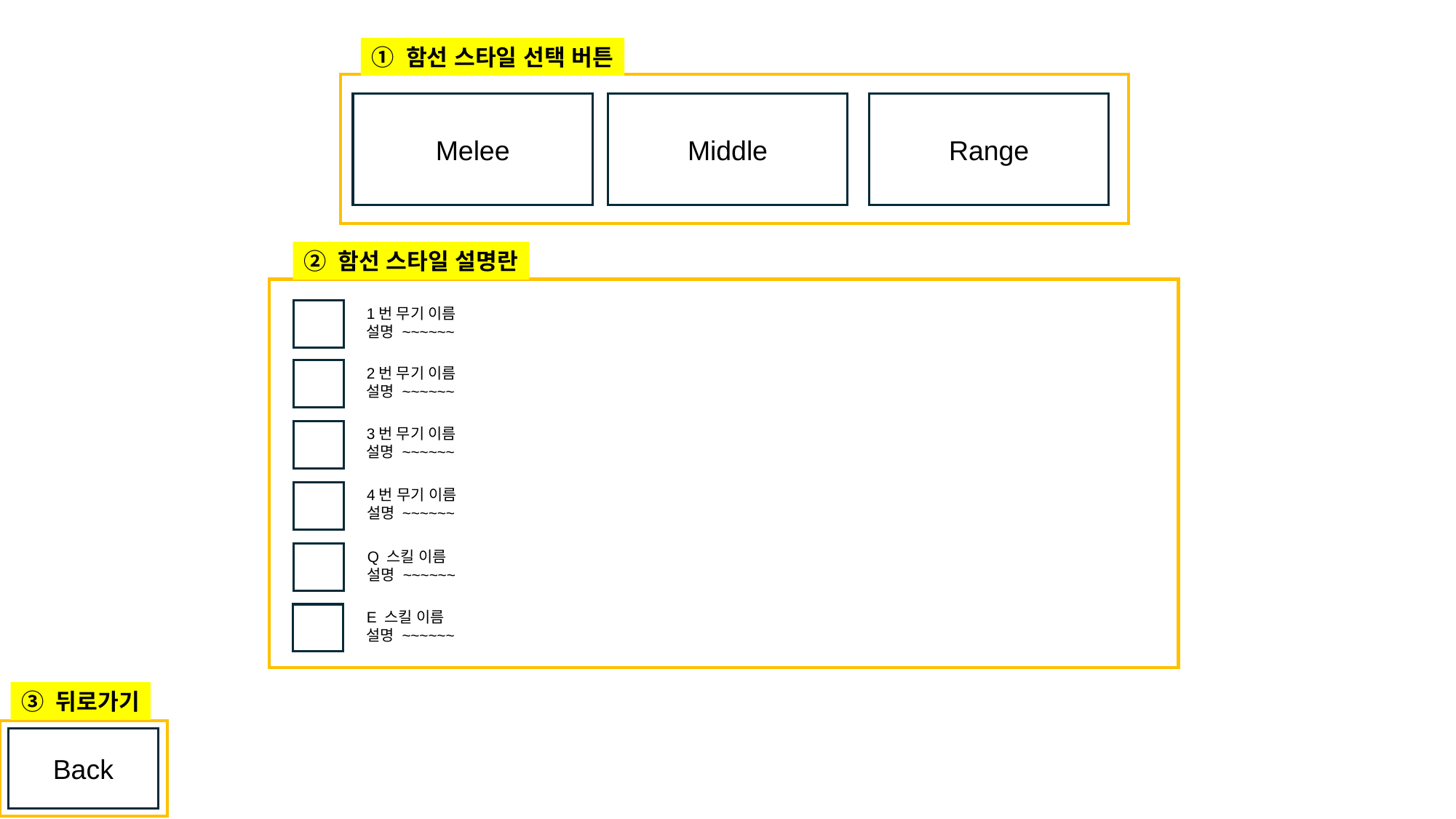

① 함선 스타일 선택 버튼

Melee
Middle
Range
② 함선 스타일 설명란

1번 무기 이름
설명 ~~~~~~

2번 무기 이름
설명 ~~~~~~

3번 무기 이름
설명 ~~~~~~

4번 무기 이름
설명 ~~~~~~

Q 스킬 이름
설명 ~~~~~~

E 스킬 이름
설명 ~~~~~~

③ 뒤로가기

Back